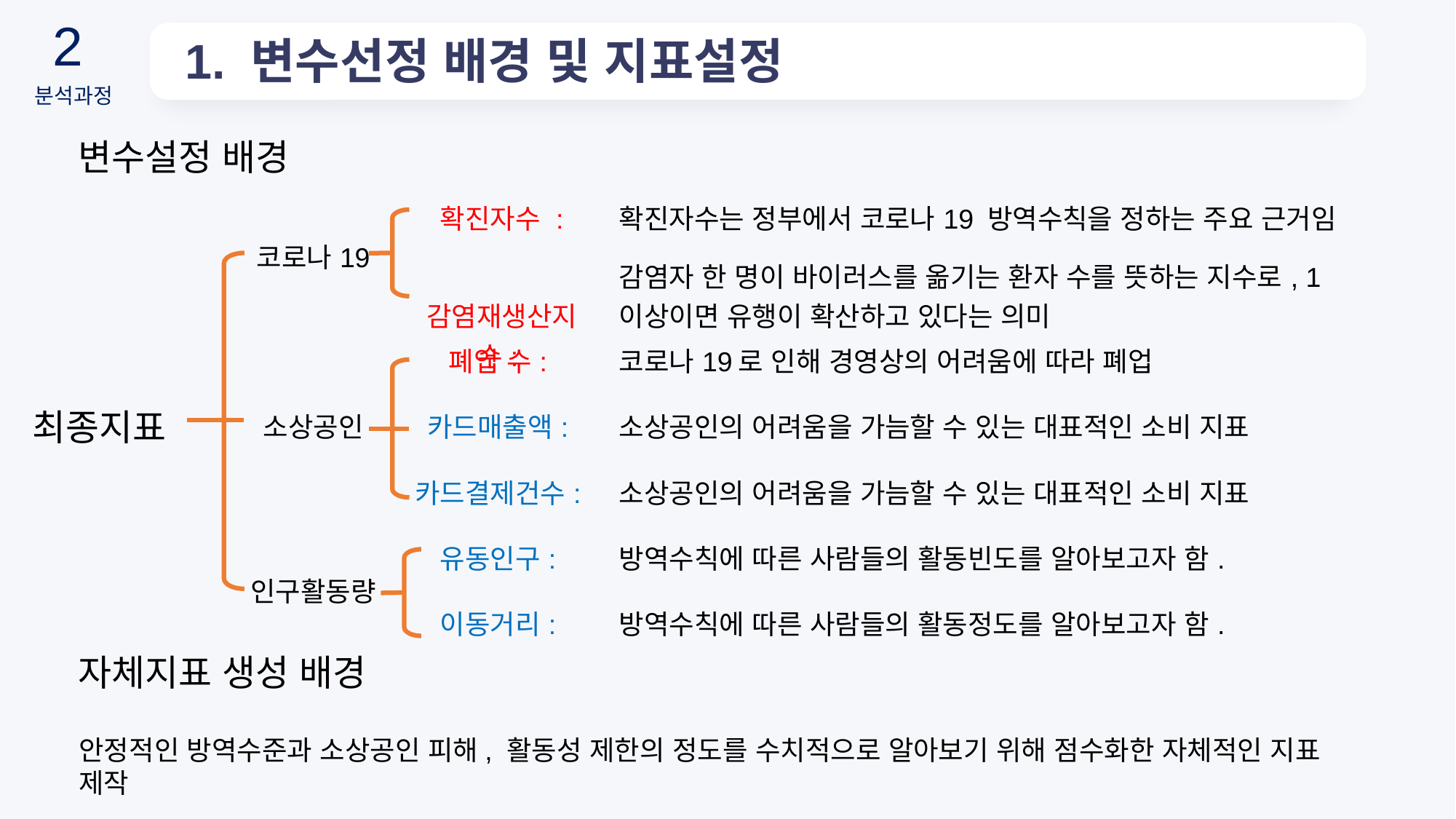

2
분석과정
1. 변수선정 배경 및 지표설정
변수설정 배경
| 코로나19 | 확진자수 : | 확진자수는 정부에서 코로나19 방역수칙을 정하는 주요 근거임 |
| --- | --- | --- |
|  | 감염재생산지수: | 감염자 한 명이 바이러스를 옮기는 환자 수를 뜻하는 지수로, 1 이상이면 유행이 확산하고 있다는 의미 |
| 소상공인 | 폐업 수: | 코로나19로 인해 경영상의 어려움에 따라 폐업 |
|  | 카드매출액: | 소상공인의 어려움을 가늠할 수 있는 대표적인 소비 지표 |
|  | 카드결제건수: | 소상공인의 어려움을 가늠할 수 있는 대표적인 소비 지표 |
| 인구활동량 | 유동인구: | 방역수칙에 따른 사람들의 활동빈도를 알아보고자 함. |
|  | 이동거리: | 방역수칙에 따른 사람들의 활동정도를 알아보고자 함. |

최종지표
자체지표 생성 배경
안정적인 방역수준과 소상공인 피해, 활동성 제한의 정도를 수치적으로 알아보기 위해 점수화한 자체적인 지표 제작